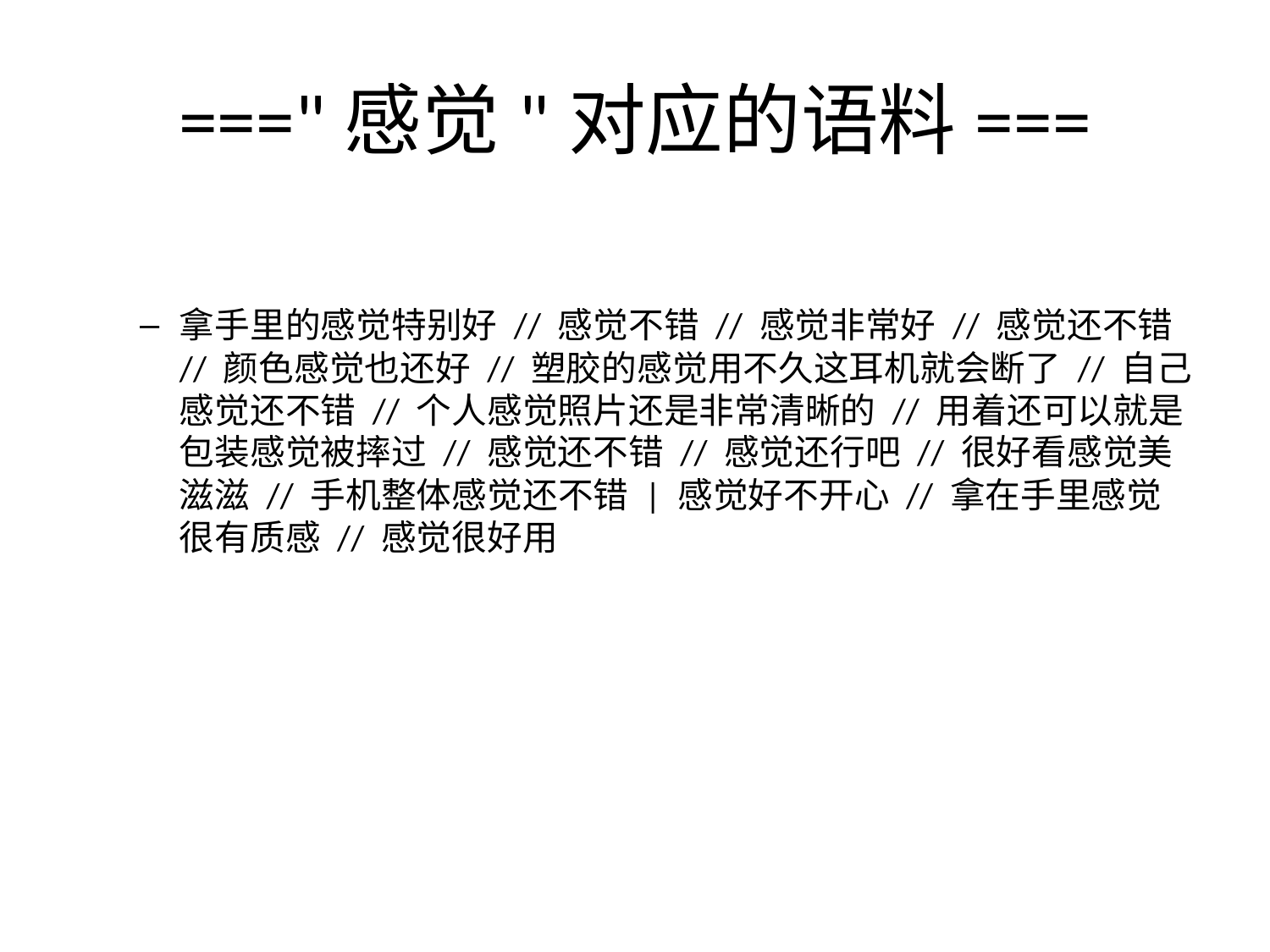

# ==="感觉"对应的语料===

拿手里的感觉特别好 // 感觉不错 // 感觉非常好 // 感觉还不错 // 颜色感觉也还好 // 塑胶的感觉用不久这耳机就会断了 // 自己感觉还不错 // 个人感觉照片还是非常清晰的 // 用着还可以就是包装感觉被摔过 // 感觉还不错 // 感觉还行吧 // 很好看感觉美滋滋 // 手机整体感觉还不错 | 感觉好不开心 // 拿在手里感觉很有质感 // 感觉很好用